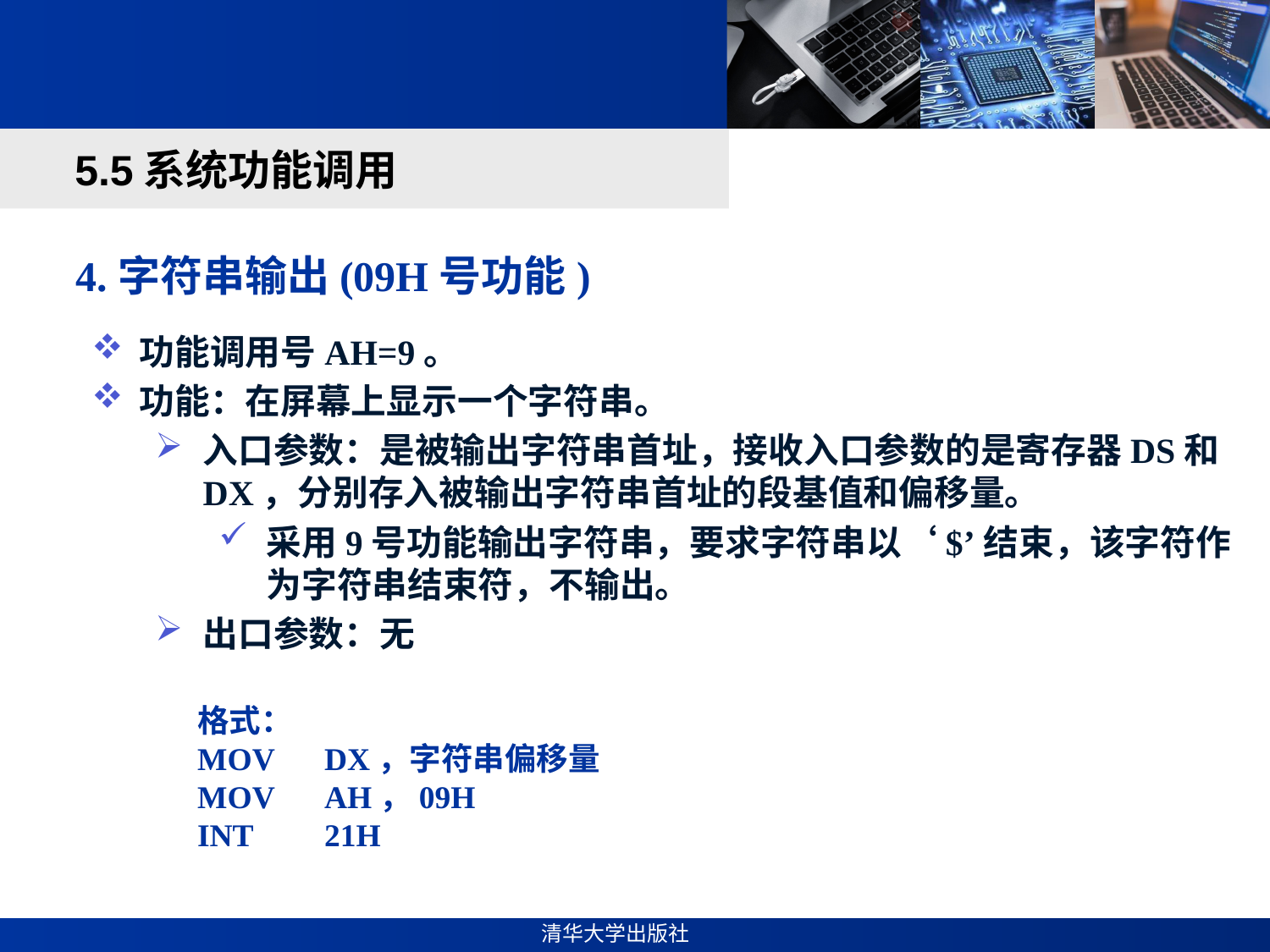

#
5.5系统功能调用

4.字符串输出(09H号功能)
功能调用号AH=9。
功能：在屏幕上显示一个字符串。
入口参数：是被输出字符串首址，接收入口参数的是寄存器DS和DX，分别存入被输出字符串首址的段基值和偏移量。
采用9号功能输出字符串，要求字符串以‘$’结束，该字符作为字符串结束符，不输出。
出口参数：无
格式：
MOV	DX，字符串偏移量
MOV	AH，09H
INT	21H